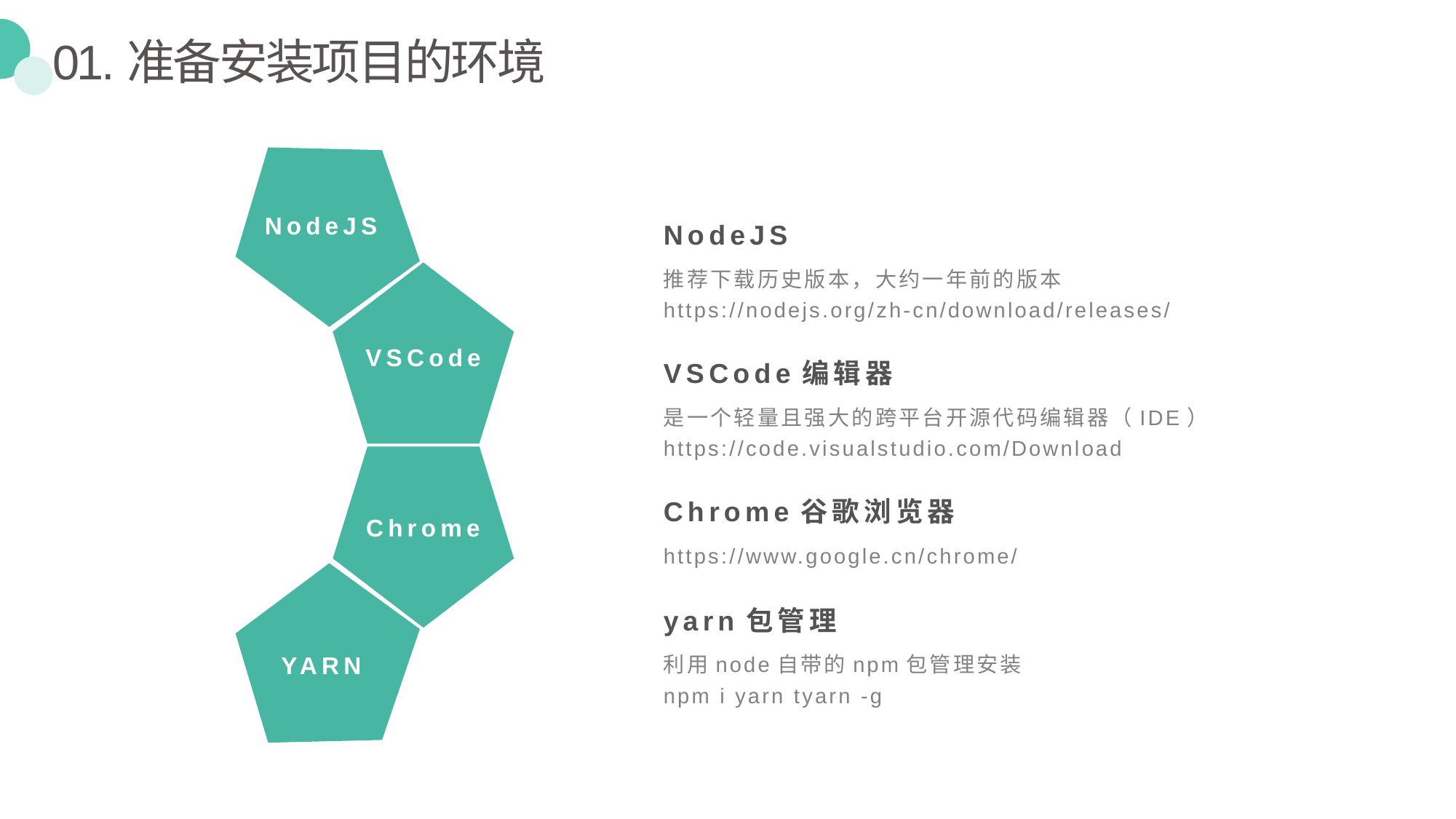

01.准备安装项目的环境

NodeJS
NodeJS
推荐下载历史版本，大约一年前的版本
https://nodejs.org/zh-cn/download/releases/

VSCode
VSCode编辑器
是一个轻量且强大的跨平台开源代码编辑器（IDE）
https://code.visualstudio.com/Download

Chrome
Chrome谷歌浏览器
https://www.google.cn/chrome/

YARN
yarn包管理
利用node自带的npm包管理安装
npm i yarn tyarn -g